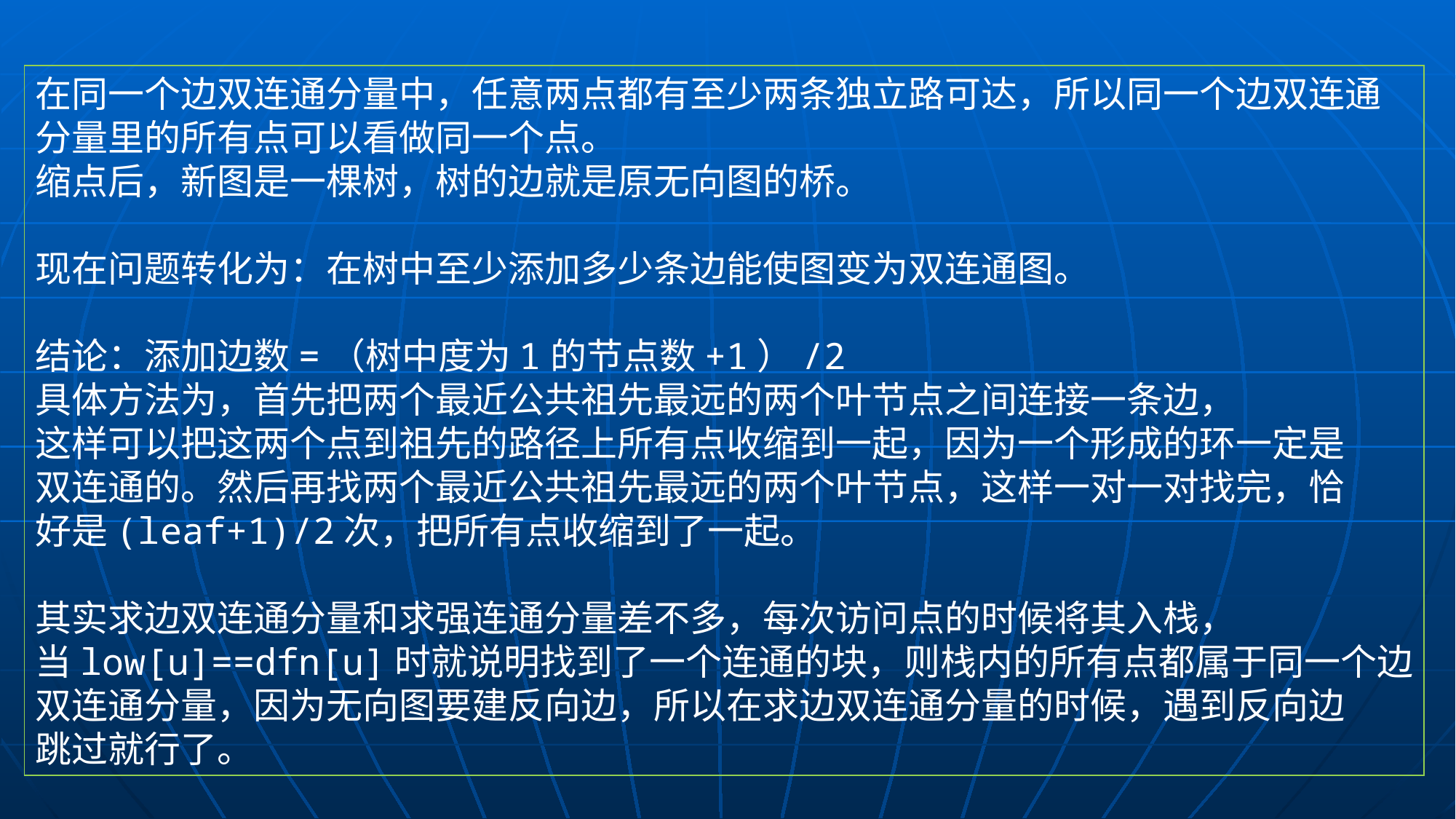

在同一个边双连通分量中，任意两点都有至少两条独立路可达，所以同一个边双连通
分量里的所有点可以看做同一个点。
缩点后，新图是一棵树，树的边就是原无向图的桥。

现在问题转化为：在树中至少添加多少条边能使图变为双连通图。

结论：添加边数=（树中度为1的节点数+1）/2
具体方法为，首先把两个最近公共祖先最远的两个叶节点之间连接一条边，
这样可以把这两个点到祖先的路径上所有点收缩到一起，因为一个形成的环一定是
双连通的。然后再找两个最近公共祖先最远的两个叶节点，这样一对一对找完，恰
好是(leaf+1)/2次，把所有点收缩到了一起。

其实求边双连通分量和求强连通分量差不多，每次访问点的时候将其入栈，
当low[u]==dfn[u]时就说明找到了一个连通的块，则栈内的所有点都属于同一个边
双连通分量，因为无向图要建反向边，所以在求边双连通分量的时候，遇到反向边
跳过就行了。